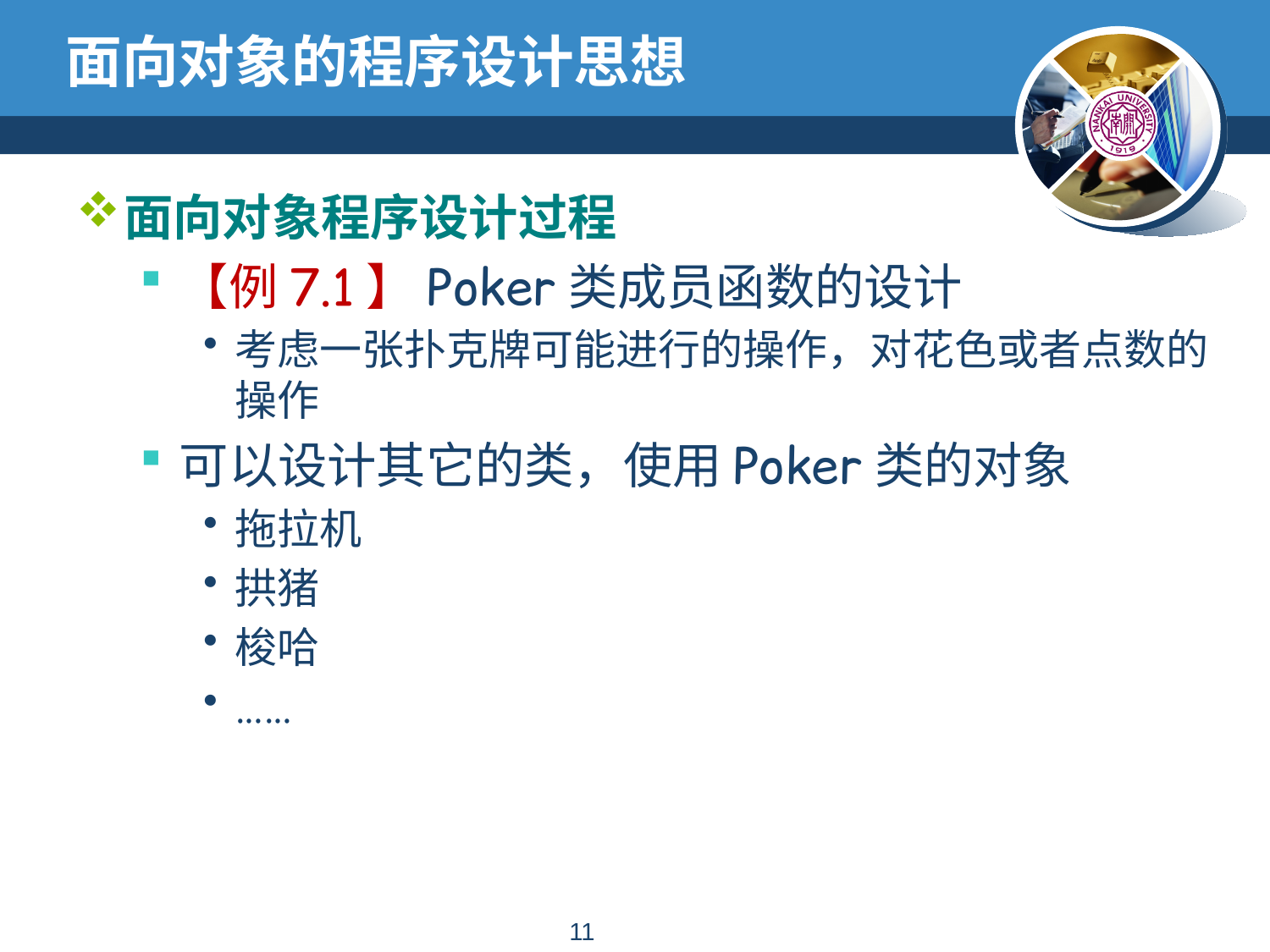

# 面向对象的程序设计思想
面向对象程序设计过程
【例7.1】Poker类成员函数的设计
考虑一张扑克牌可能进行的操作，对花色或者点数的操作
可以设计其它的类，使用Poker类的对象
拖拉机
拱猪
梭哈
……
11